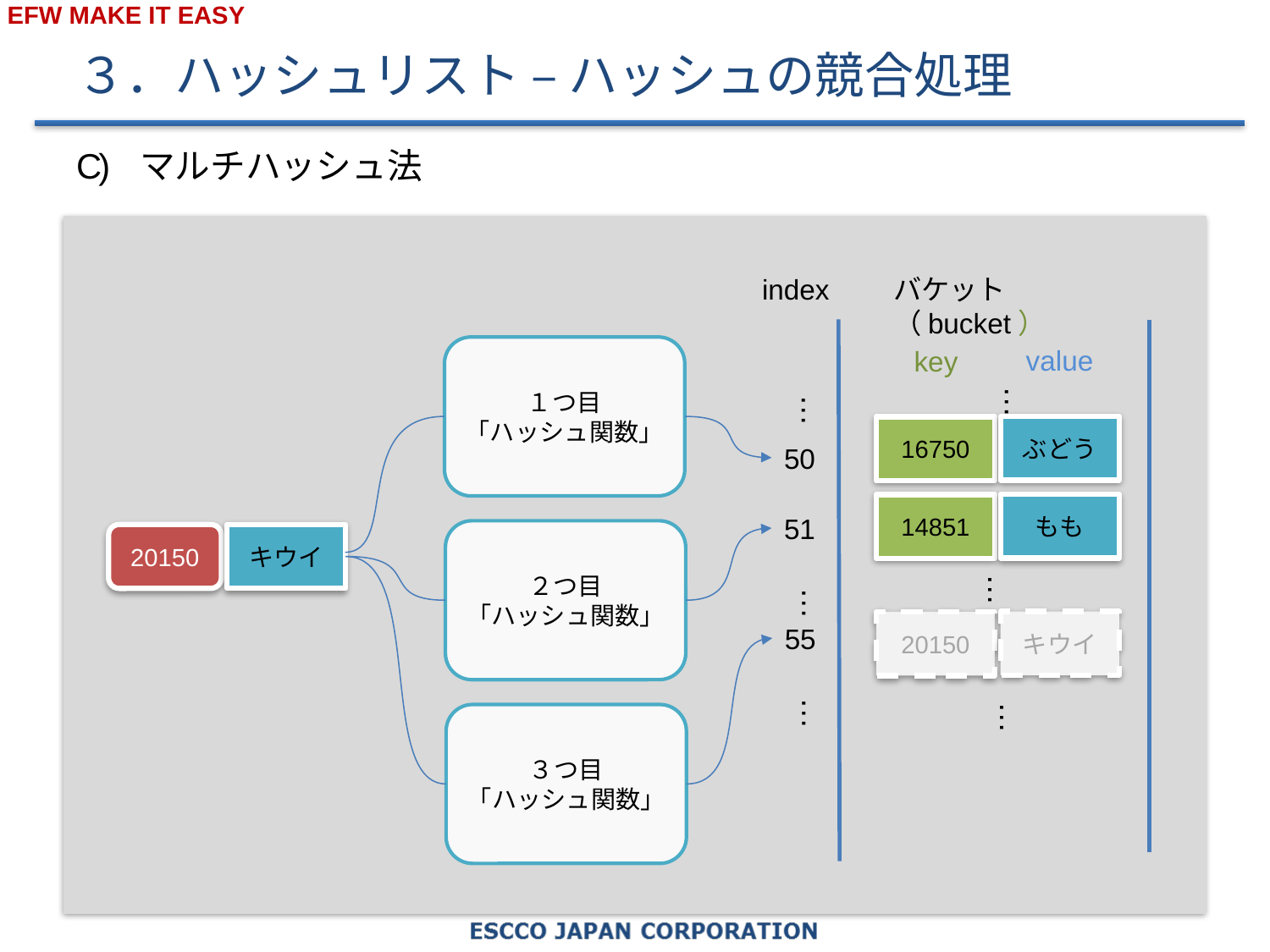

# ３．ハッシュリスト – ハッシュの競合処理
マルチハッシュ法

index
バケット（bucket）
１つ目
「ハッシュ関数」
value
key
…
…
ぶどう
16750
50
もも
14851
51
２つ目
「ハッシュ関数」
20150
キウイ
…
…
キウイ
20150
55
…
…
３つ目
「ハッシュ関数」